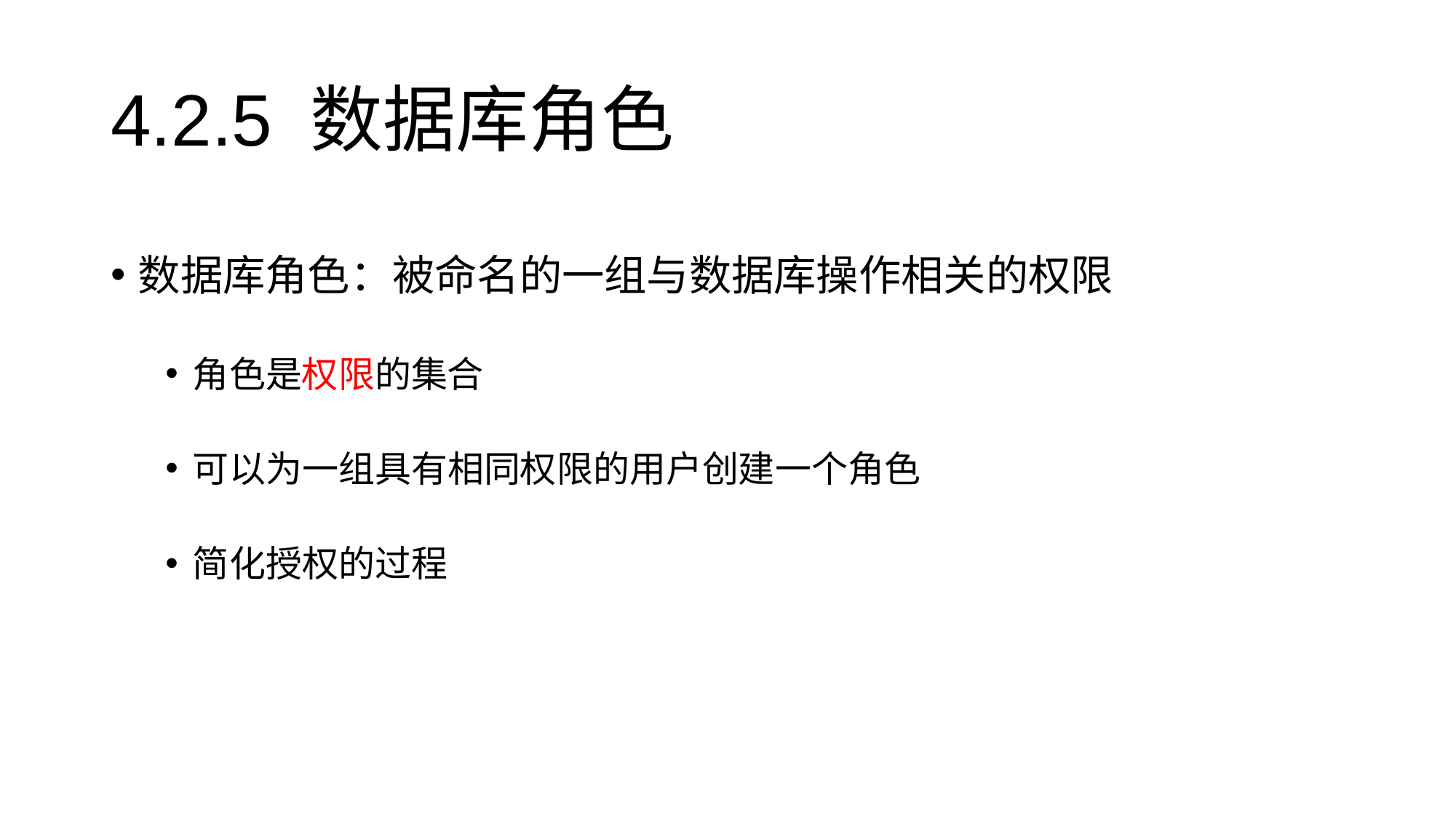

4.2.5 数据库角色
数据库角色：被命名的一组与数据库操作相关的权限
角色是权限的集合
可以为一组具有相同权限的用户创建一个角色
简化授权的过程